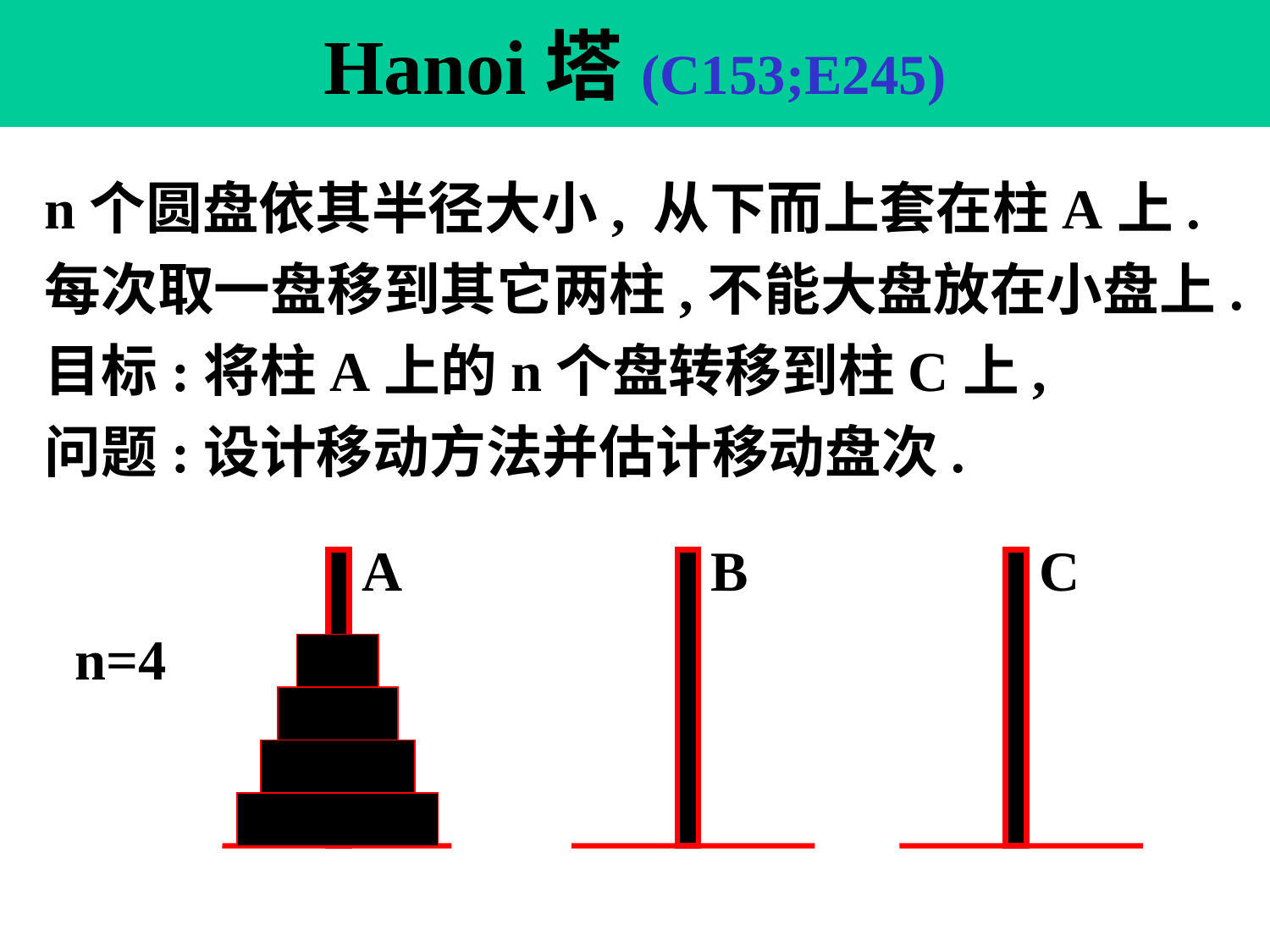

# Hanoi塔(C153;E245)
n个圆盘依其半径大小, 从下而上套在柱A上.
每次取一盘移到其它两柱,不能大盘放在小盘上.
目标:将柱A上的n个盘转移到柱C上,
问题:设计移动方法并估计移动盘次.
A
B
C

n=4